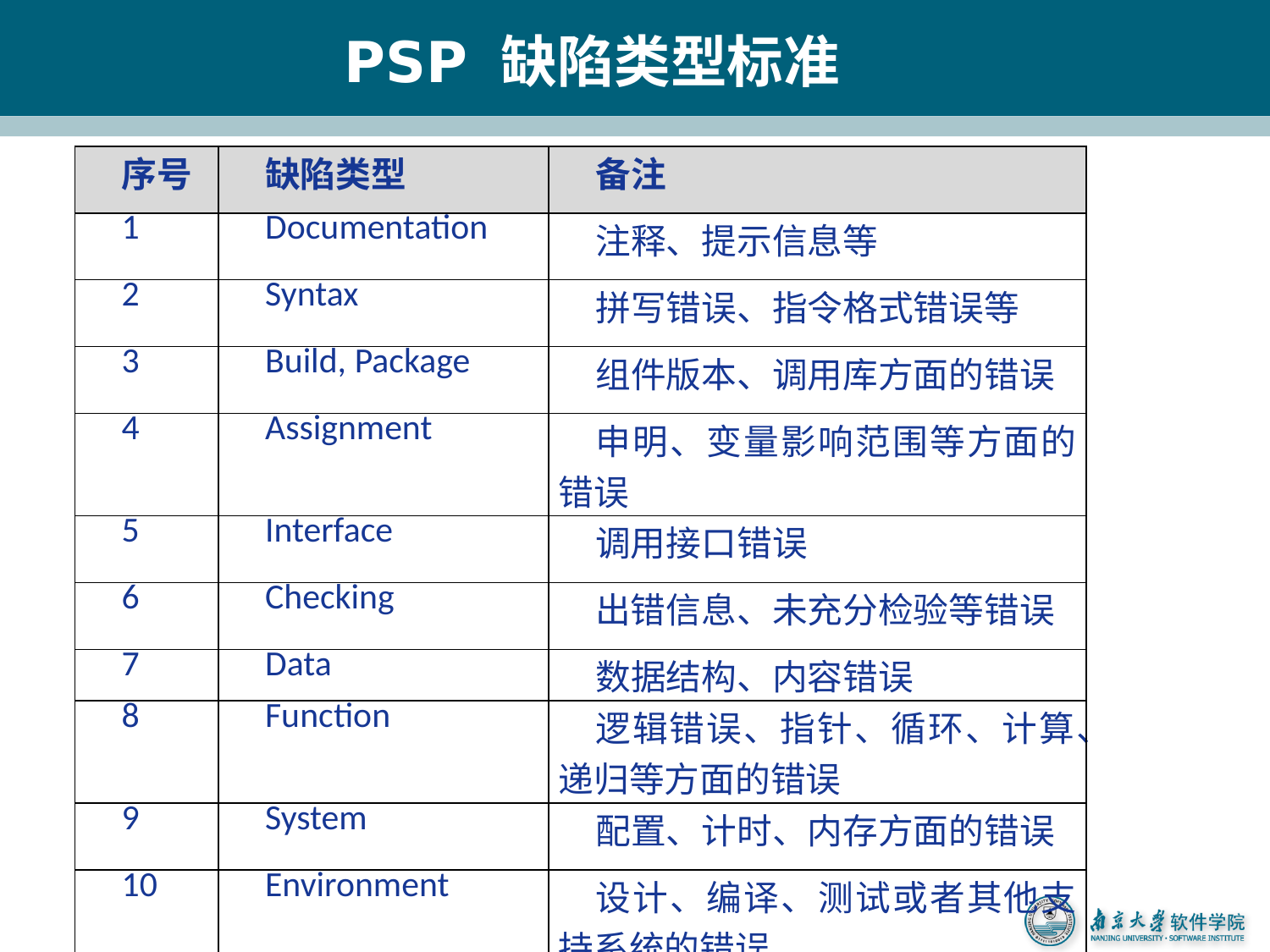

# PSP 缺陷类型标准
| 序号 | 缺陷类型 | 备注 |
| --- | --- | --- |
| 1 | Documentation | 注释、提示信息等 |
| 2 | Syntax | 拼写错误、指令格式错误等 |
| 3 | Build, Package | 组件版本、调用库方面的错误 |
| 4 | Assignment | 申明、变量影响范围等方面的错误 |
| 5 | Interface | 调用接口错误 |
| 6 | Checking | 出错信息、未充分检验等错误 |
| 7 | Data | 数据结构、内容错误 |
| 8 | Function | 逻辑错误、指针、循环、计算、递归等方面的错误 |
| 9 | System | 配置、计时、内存方面的错误 |
| 10 | Environment | 设计、编译、测试或者其他支持系统的错误 |